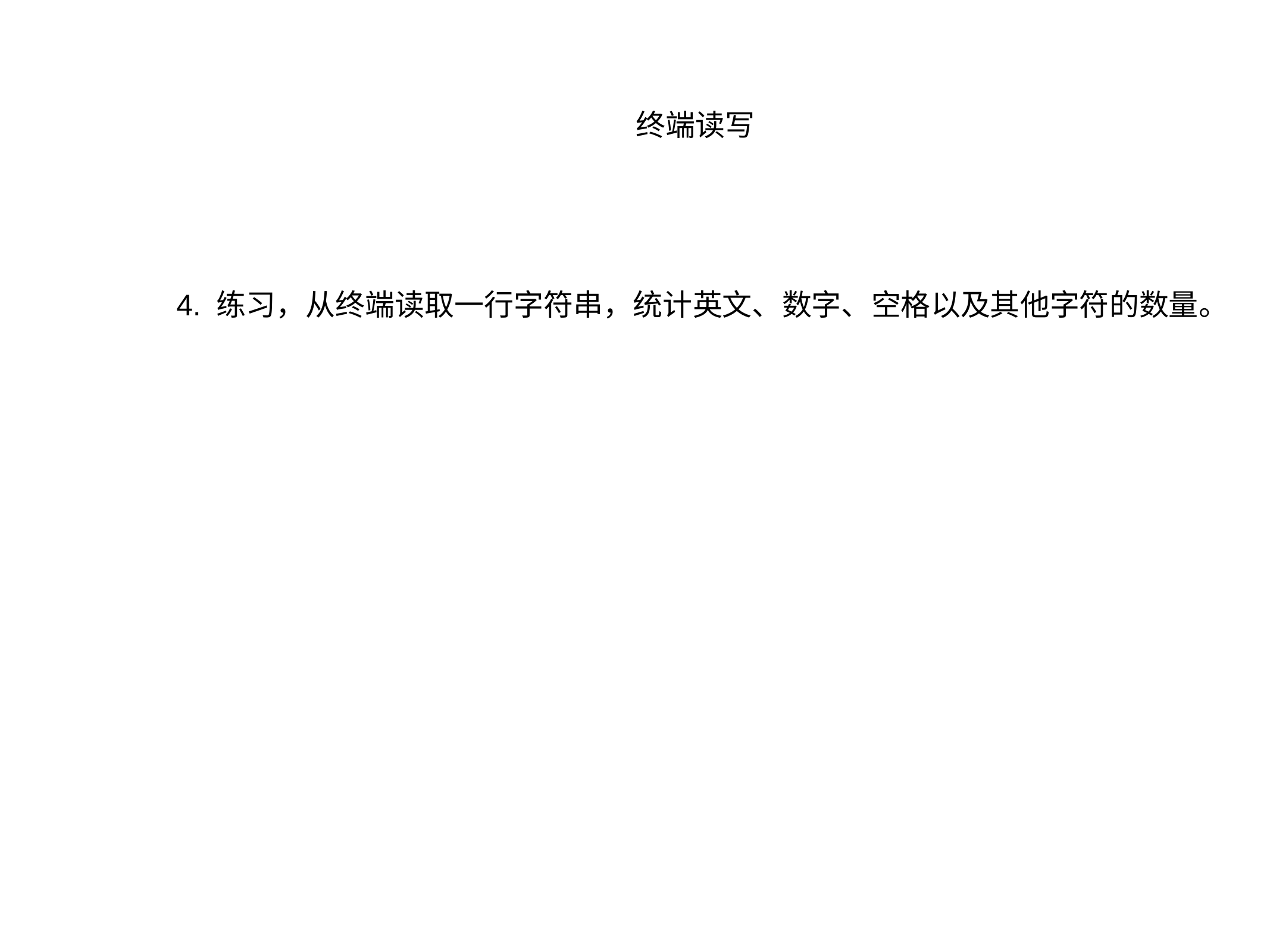

终端读写
4. 练习，从终端读取一行字符串，统计英文、数字、空格以及其他字符的数量。